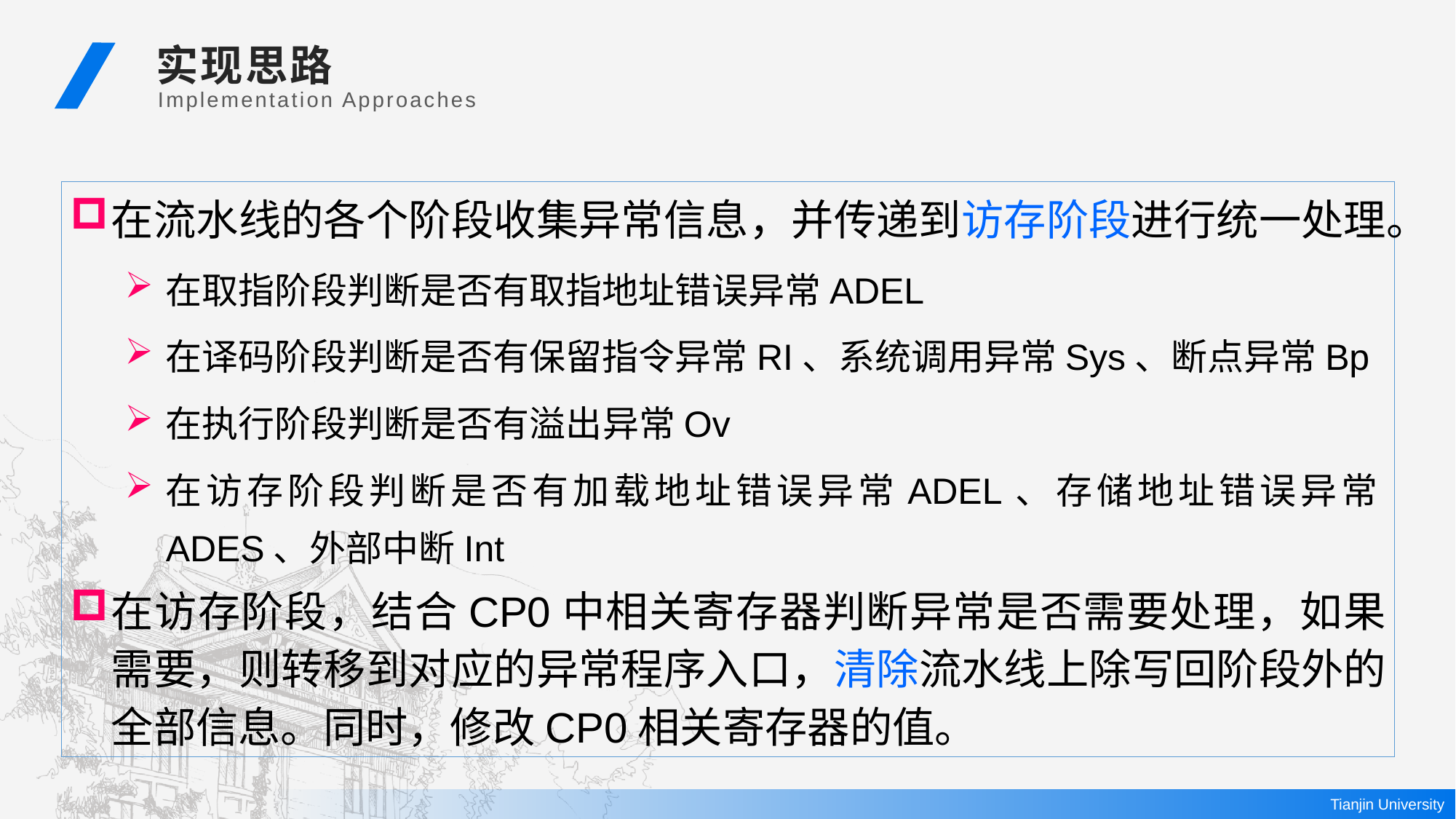

实现思路
Implementation Approaches
在流水线的各个阶段收集异常信息，并传递到访存阶段进行统一处理。
在取指阶段判断是否有取指地址错误异常ADEL
在译码阶段判断是否有保留指令异常RI、系统调用异常Sys、断点异常Bp
在执行阶段判断是否有溢出异常Ov
在访存阶段判断是否有加载地址错误异常ADEL、存储地址错误异常ADES、外部中断Int
在访存阶段，结合CP0中相关寄存器判断异常是否需要处理，如果需要，则转移到对应的异常程序入口，清除流水线上除写回阶段外的全部信息。同时，修改CP0相关寄存器的值。